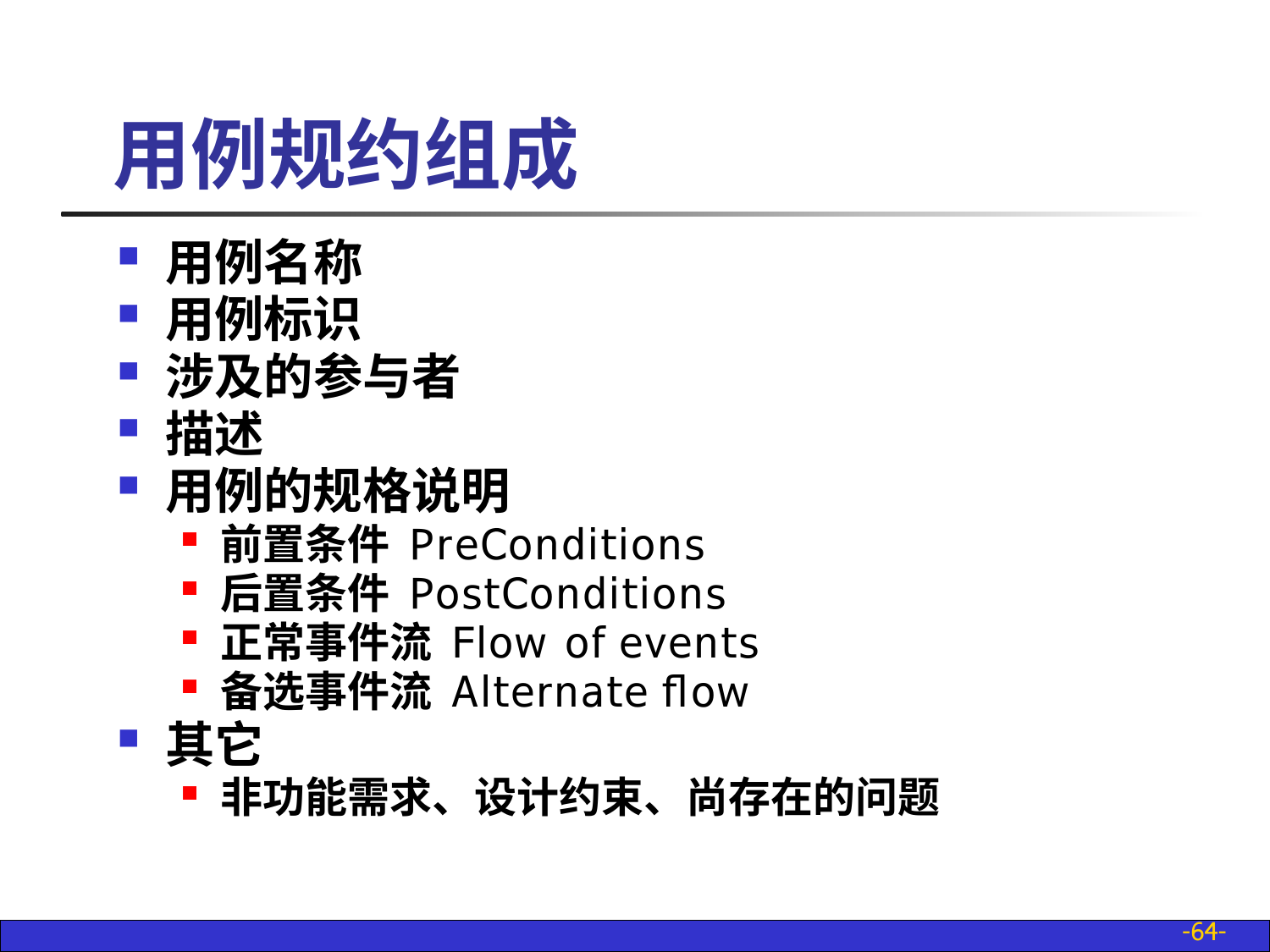

# 用例规约组成
用例名称
用例标识
涉及的参与者
描述
用例的规格说明
前置条件 PreConditions
后置条件 PostConditions
正常事件流 Flow of events
备选事件流 Alternate flow
其它
非功能需求、设计约束、尚存在的问题
-64-